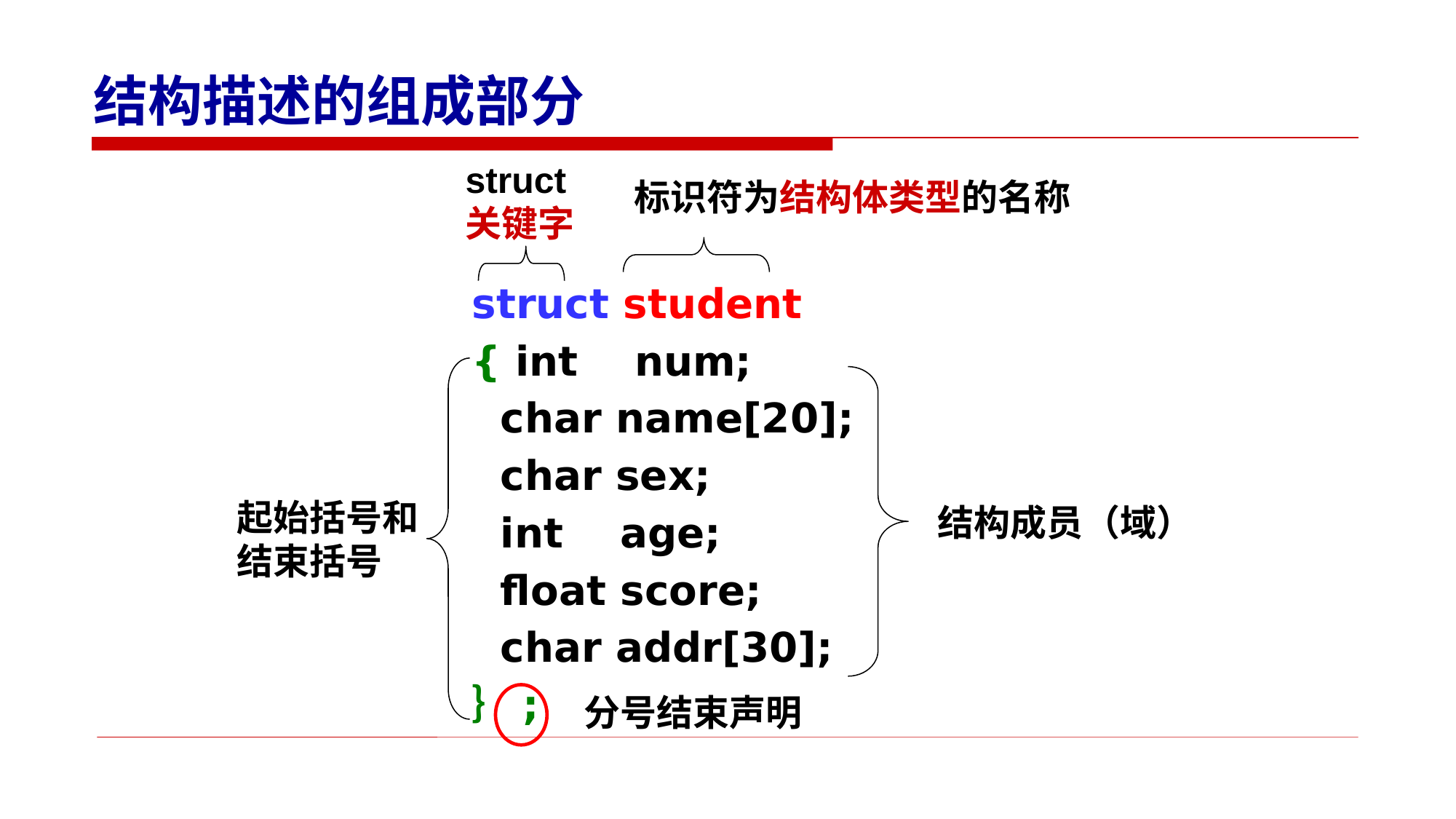

# 结构描述的组成部分
struct
关键字
标识符为结构体类型的名称

struct student
{ int    num;
  char name[20];
  char sex;
  int    age;
  float score;
  char addr[30];
｝;

起始括号和
结束括号
结构成员（域）
分号结束声明